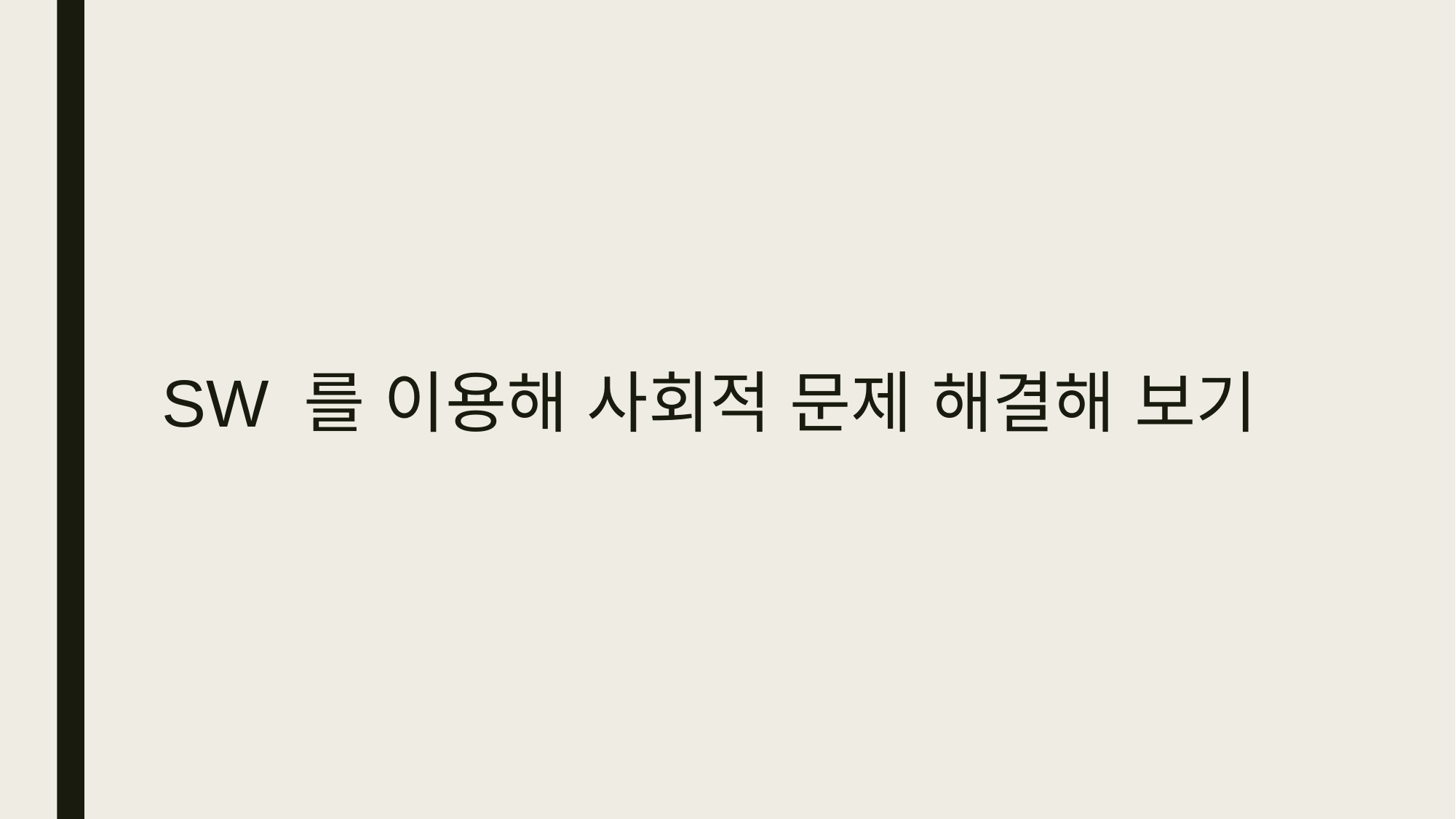

# SW 를 이용해 사회적 문제 해결해 보기